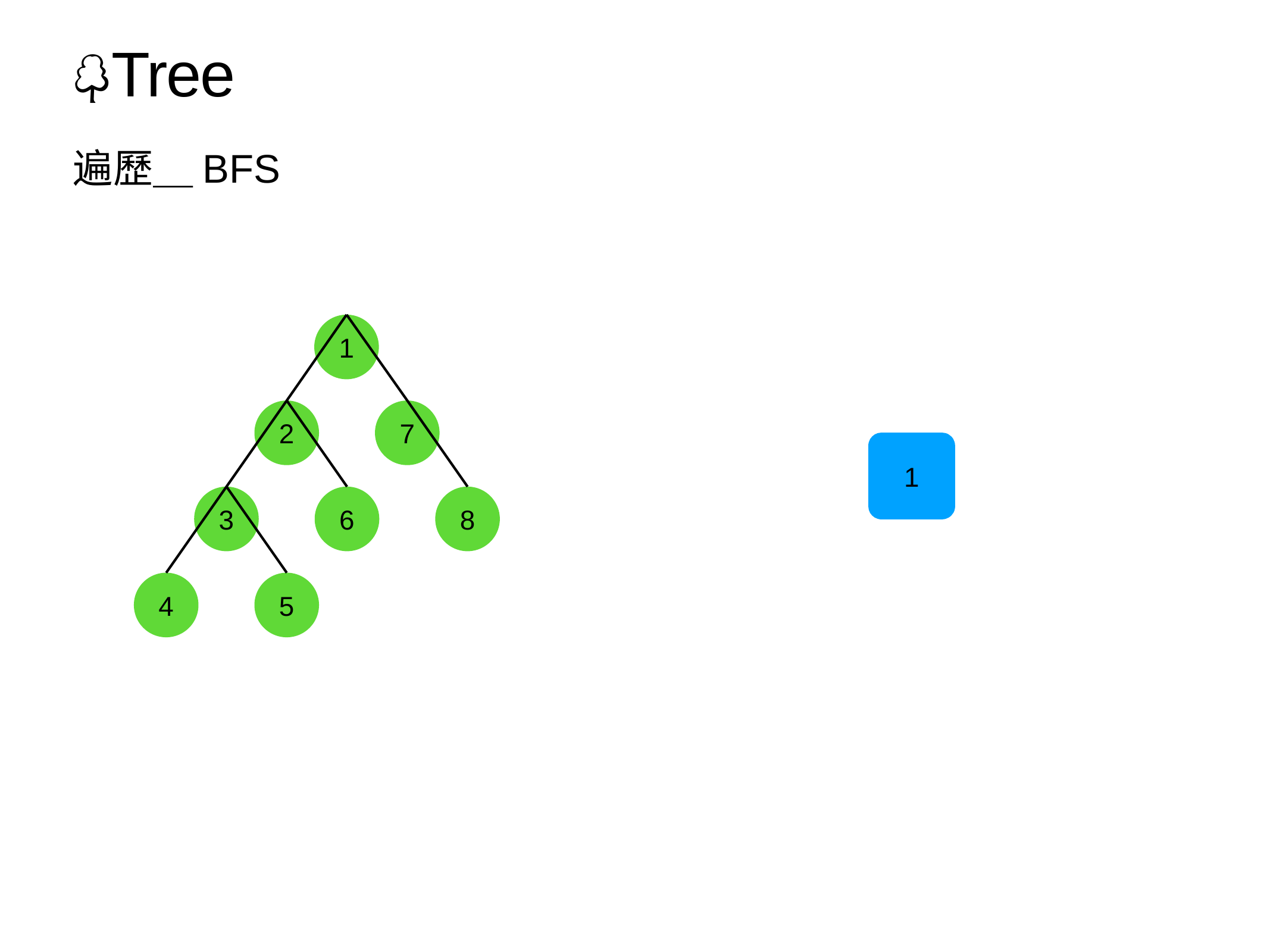

# 🌳Tree
遍歷＿BFS
1
2
7
1
3
6
8
4
5